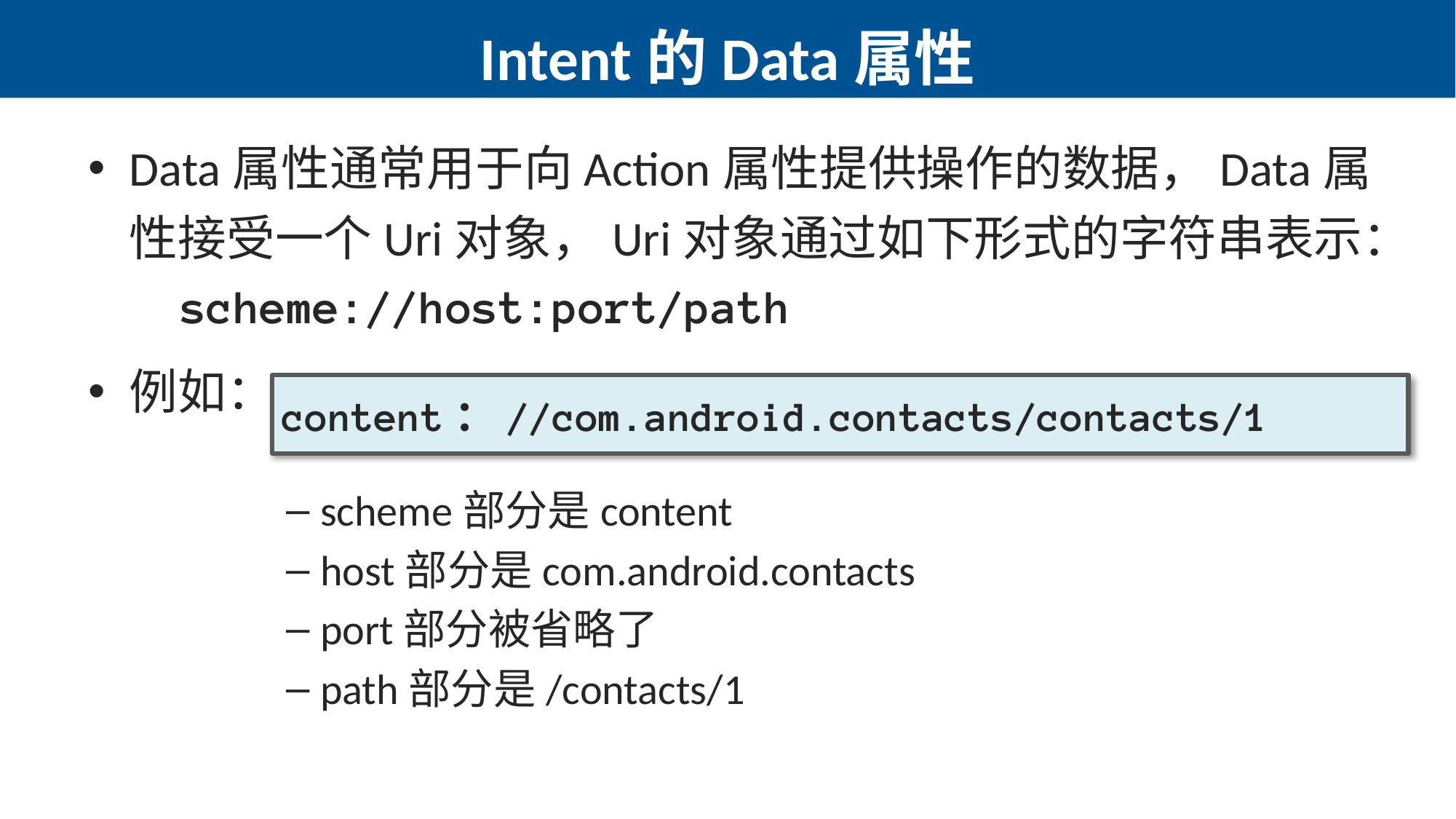

# Intent的Data属性
Data属性通常用于向Action属性提供操作的数据，Data属性接受一个Uri对象，Uri对象通过如下形式的字符串表示：
    scheme://host:port/path
例如：
content：//com.android.contacts/contacts/1
scheme部分是content
host部分是com.android.contacts
port部分被省略了
path部分是/contacts/1